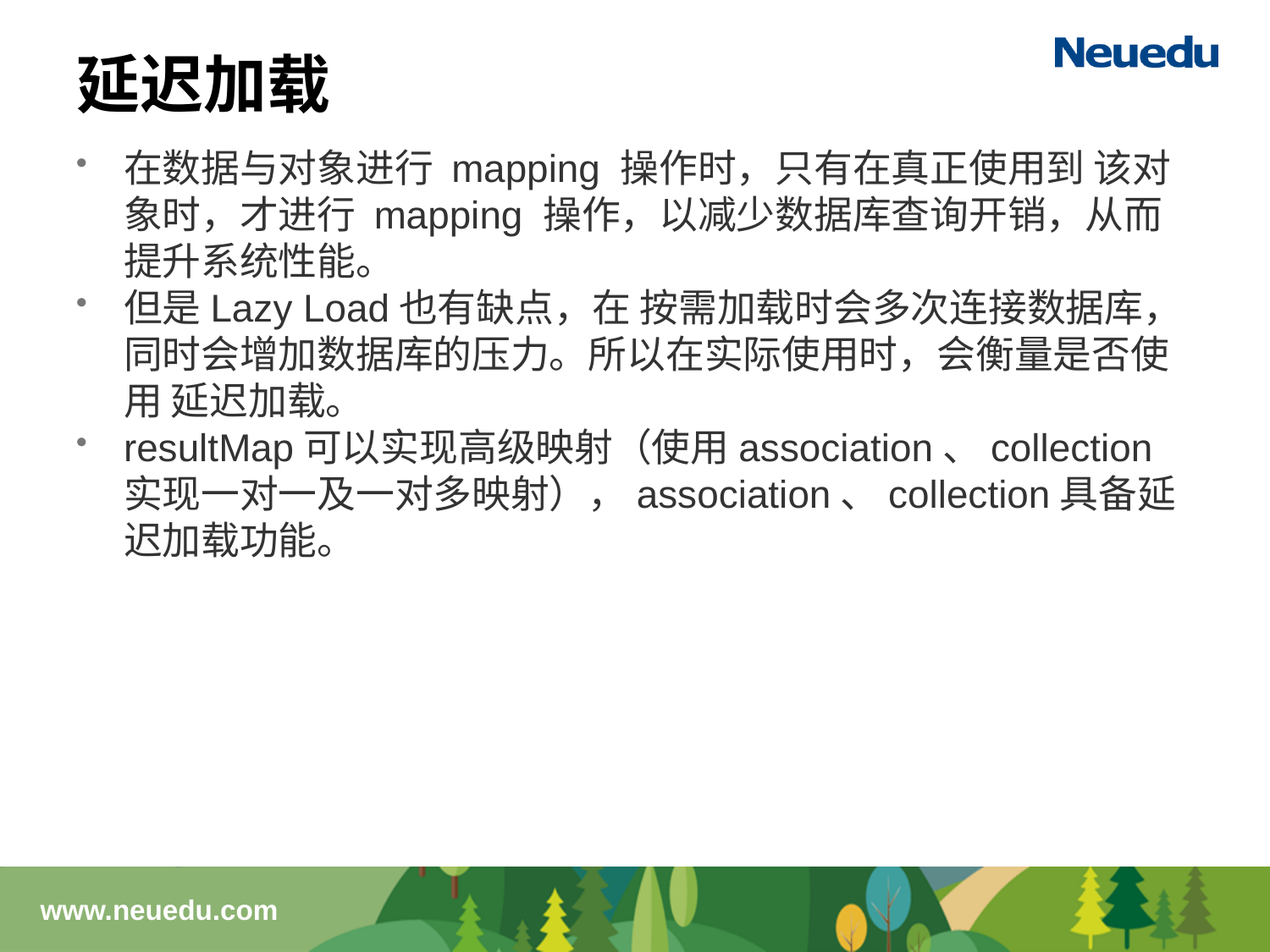

# 延迟加载
在数据与对象进行 mapping 操作时，只有在真正使用到 该对象时，才进行 mapping 操作，以减少数据库查询开销，从而提升系统性能。
但是Lazy Load也有缺点，在 按需加载时会多次连接数据库，同时会增加数据库的压力。所以在实际使用时，会衡量是否使用 延迟加载。
resultMap可以实现高级映射（使用association、collection实现一对一及一对多映射），association、collection具备延迟加载功能。